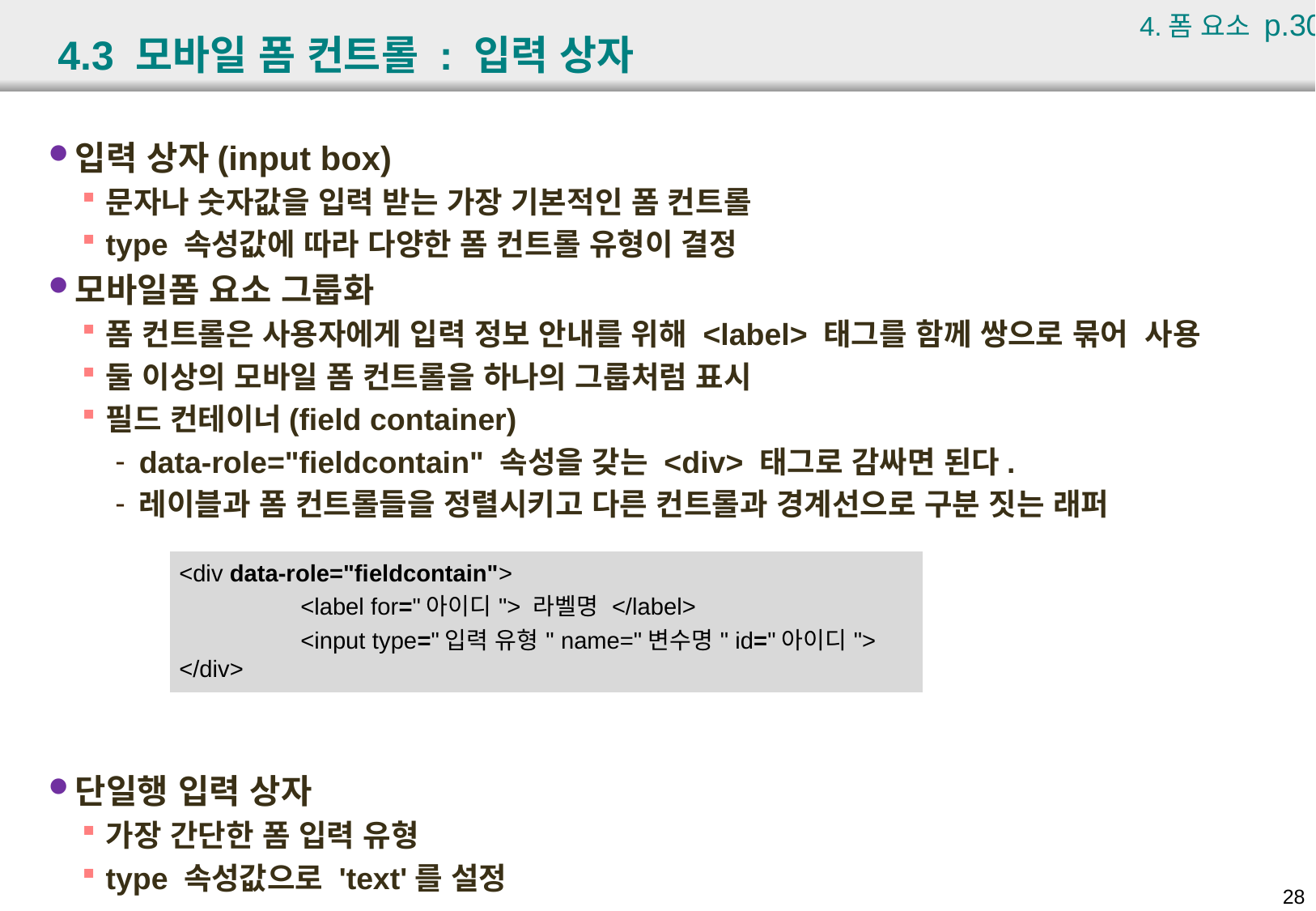

4.폼 요소 p.302
# 4.3 모바일 폼 컨트롤 : 입력 상자
입력 상자(input box)
문자나 숫자값을 입력 받는 가장 기본적인 폼 컨트롤
type 속성값에 따라 다양한 폼 컨트롤 유형이 결정
모바일폼 요소 그룹화
폼 컨트롤은 사용자에게 입력 정보 안내를 위해 <label> 태그를 함께 쌍으로 묶어  사용
둘 이상의 모바일 폼 컨트롤을 하나의 그룹처럼 표시
필드 컨테이너(field container)
data-role="fieldcontain" 속성을 갖는 <div> 태그로 감싸면 된다.
레이블과 폼 컨트롤들을 정렬시키고 다른 컨트롤과 경계선으로 구분 짓는 래퍼

단일행 입력 상자
가장 간단한 폼 입력 유형
type 속성값으로 'text'를 설정

| <div data-role="fieldcontain"> <label for="아이디"> 라벨명 </label> <input type="입력 유형" name="변수명" id="아이디"> </div> |
| --- |